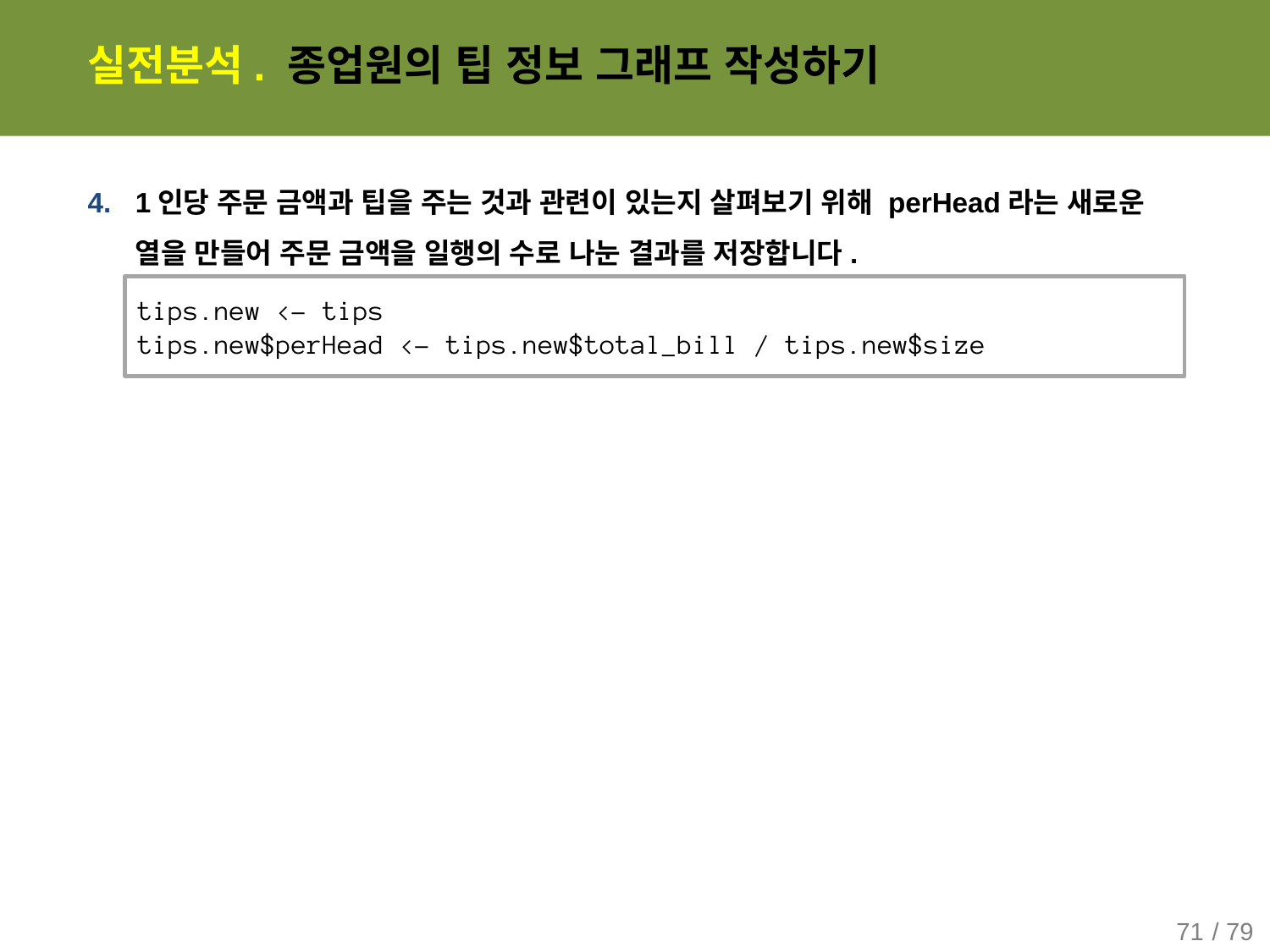

# 실전분석. 종업원의 팁 정보 그래프 작성하기
1인당 주문 금액과 팁을 주는 것과 관련이 있는지 살펴보기 위해 perHead라는 새로운 열을 만들어 주문 금액을 일행의 수로 나눈 결과를 저장합니다.

tips.new <- tips
tips.new$perHead <- tips.new$total_bill / tips.new$size